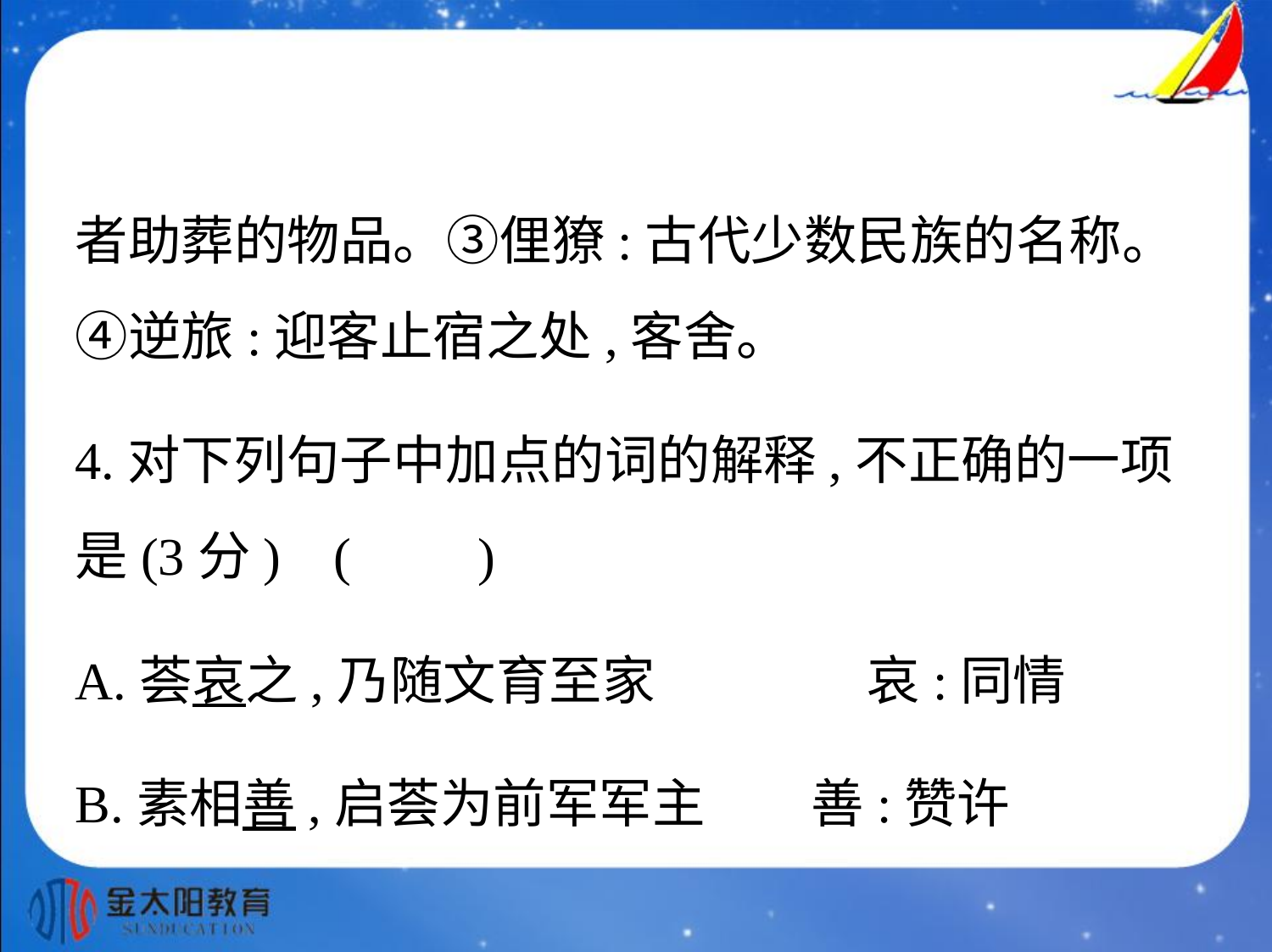

者助葬的物品。③俚獠:古代少数民族的名称。
④逆旅:迎客止宿之处,客舍。
4.对下列句子中加点的词的解释,不正确的一项
是(3分) (　    )
A.荟哀之,乃随文育至家　　　　哀:同情
B.素相善,启荟为前军军主　　善:赞许